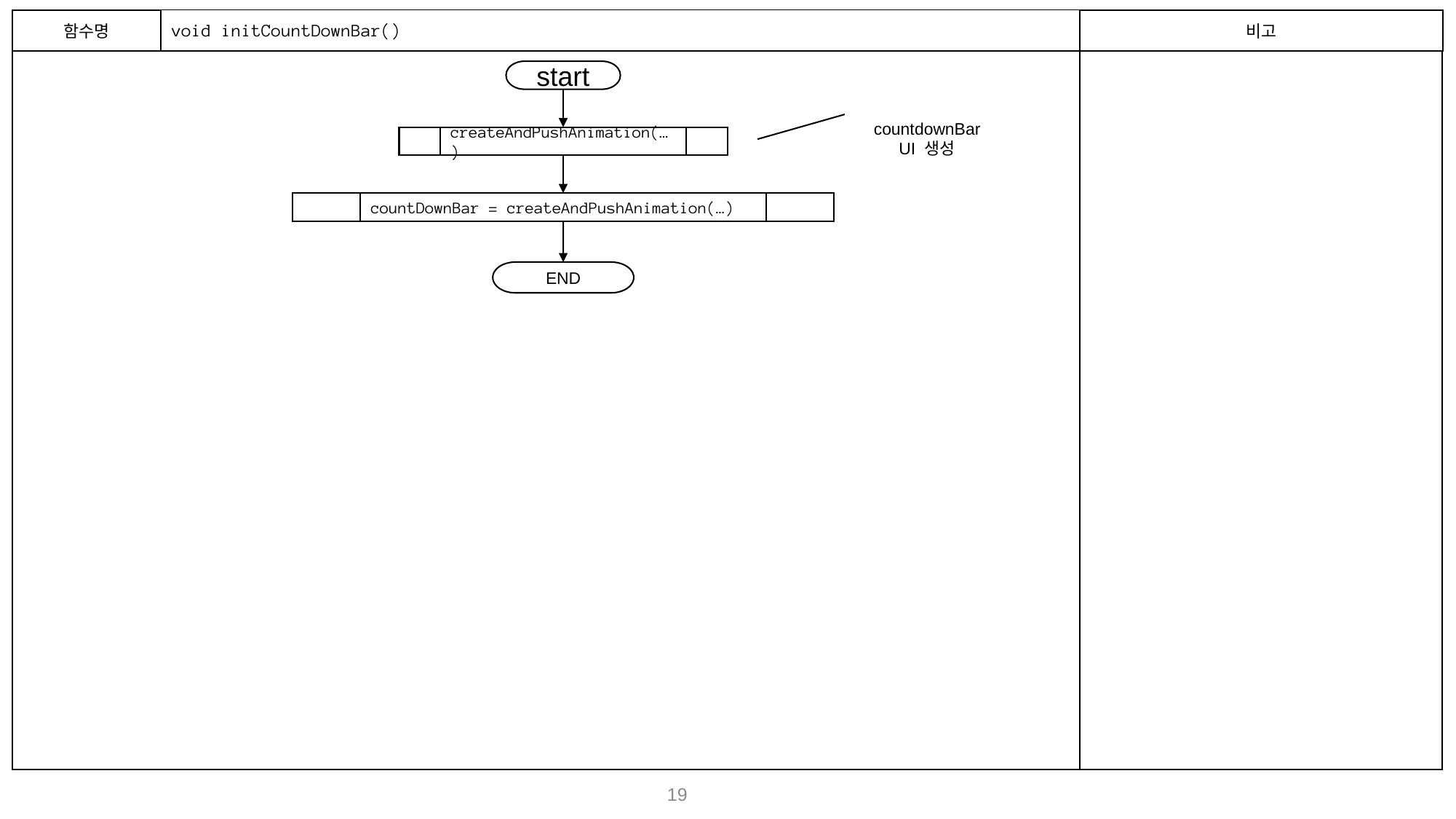

함수명
# void initCountDownBar()
비고

start
countdownBar UI 생성
createAndPushAnimation(…)
countDownBar = createAndPushAnimation(…)
END
19